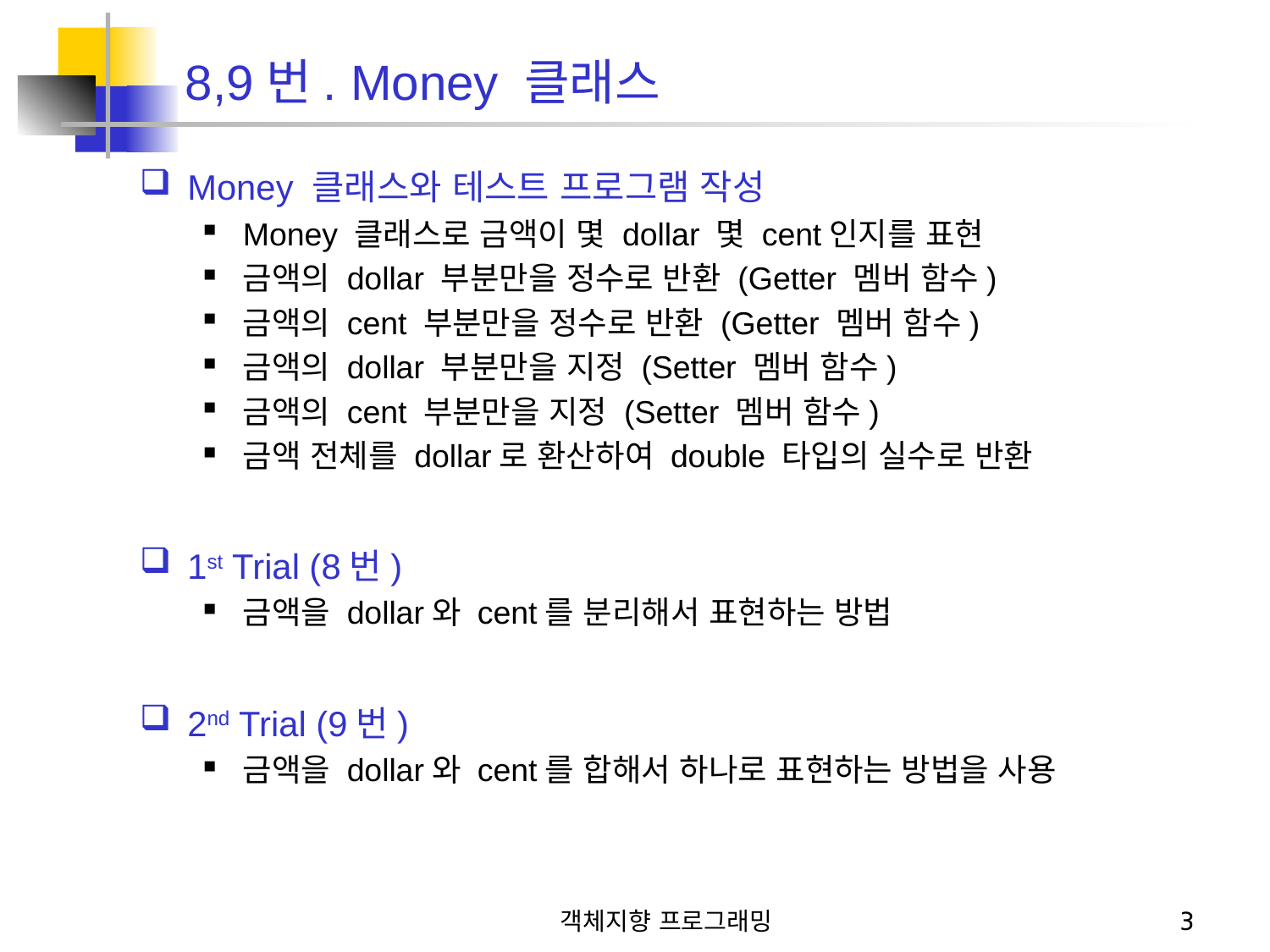

8,9번. Money 클래스
Money 클래스와 테스트 프로그램 작성
Money 클래스로 금액이 몇 dollar 몇 cent인지를 표현
금액의 dollar 부분만을 정수로 반환 (Getter 멤버 함수)
금액의 cent 부분만을 정수로 반환 (Getter 멤버 함수)
금액의 dollar 부분만을 지정 (Setter 멤버 함수)
금액의 cent 부분만을 지정 (Setter 멤버 함수)
금액 전체를 dollar로 환산하여 double 타입의 실수로 반환

1st Trial (8번)
금액을 dollar와 cent를 분리해서 표현하는 방법

2nd Trial (9번)
금액을 dollar와 cent를 합해서 하나로 표현하는 방법을 사용

객체지향 프로그래밍
3